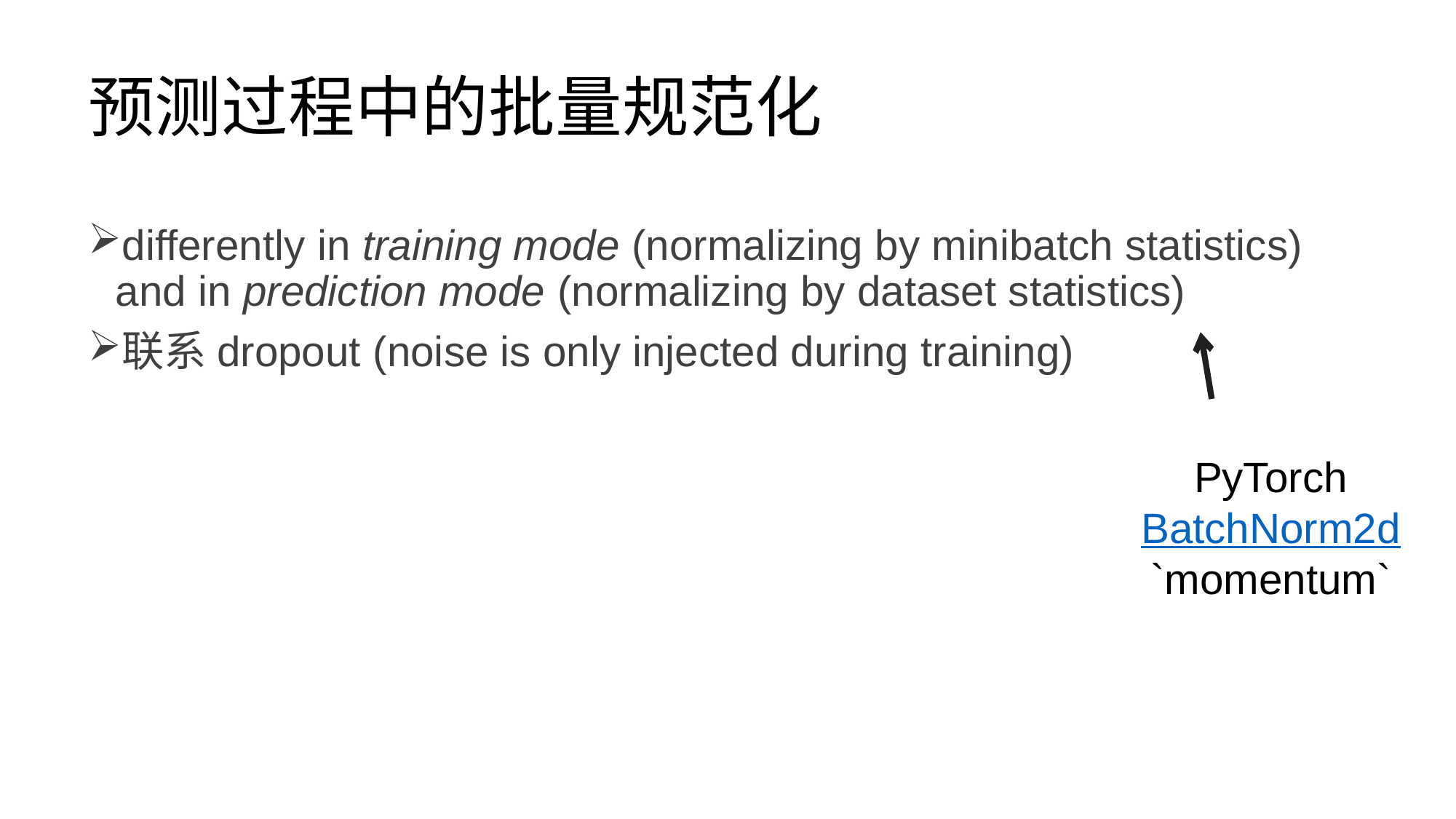

# 预测过程中的批量规范化
differently in training mode (normalizing by minibatch statistics) and in prediction mode (normalizing by dataset statistics)
联系dropout (noise is only injected during training)

PyTorch
BatchNorm2d
`momentum`